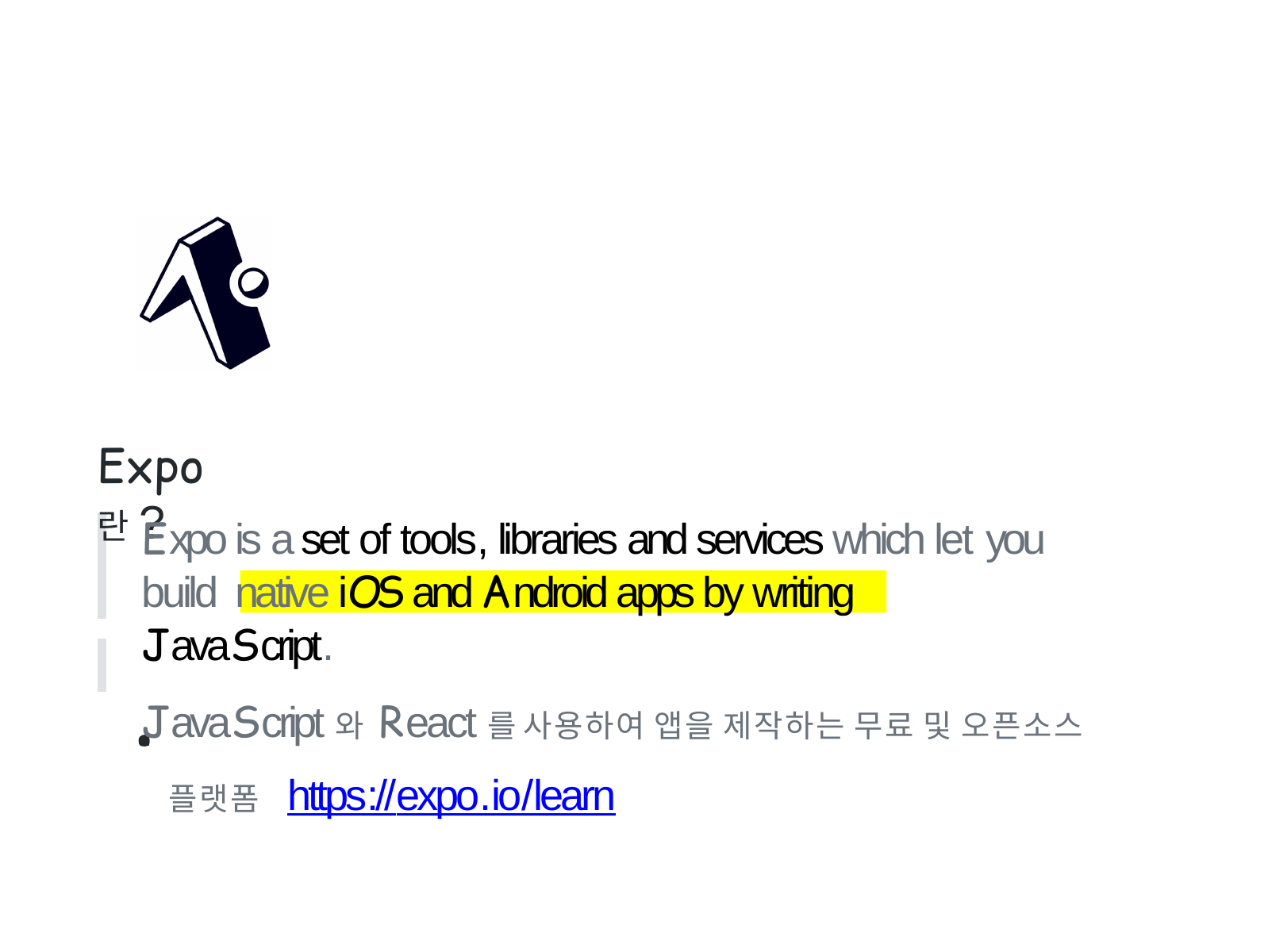

# Expo란?
Expo is a set of tools, libraries and services which let you build  native iOS and Android apps by writing JavaScript.
JavaScript와 React를 사용하여 앱을 제작하는 무료 및 오픈소스 플랫폼  https://expo.io/learn